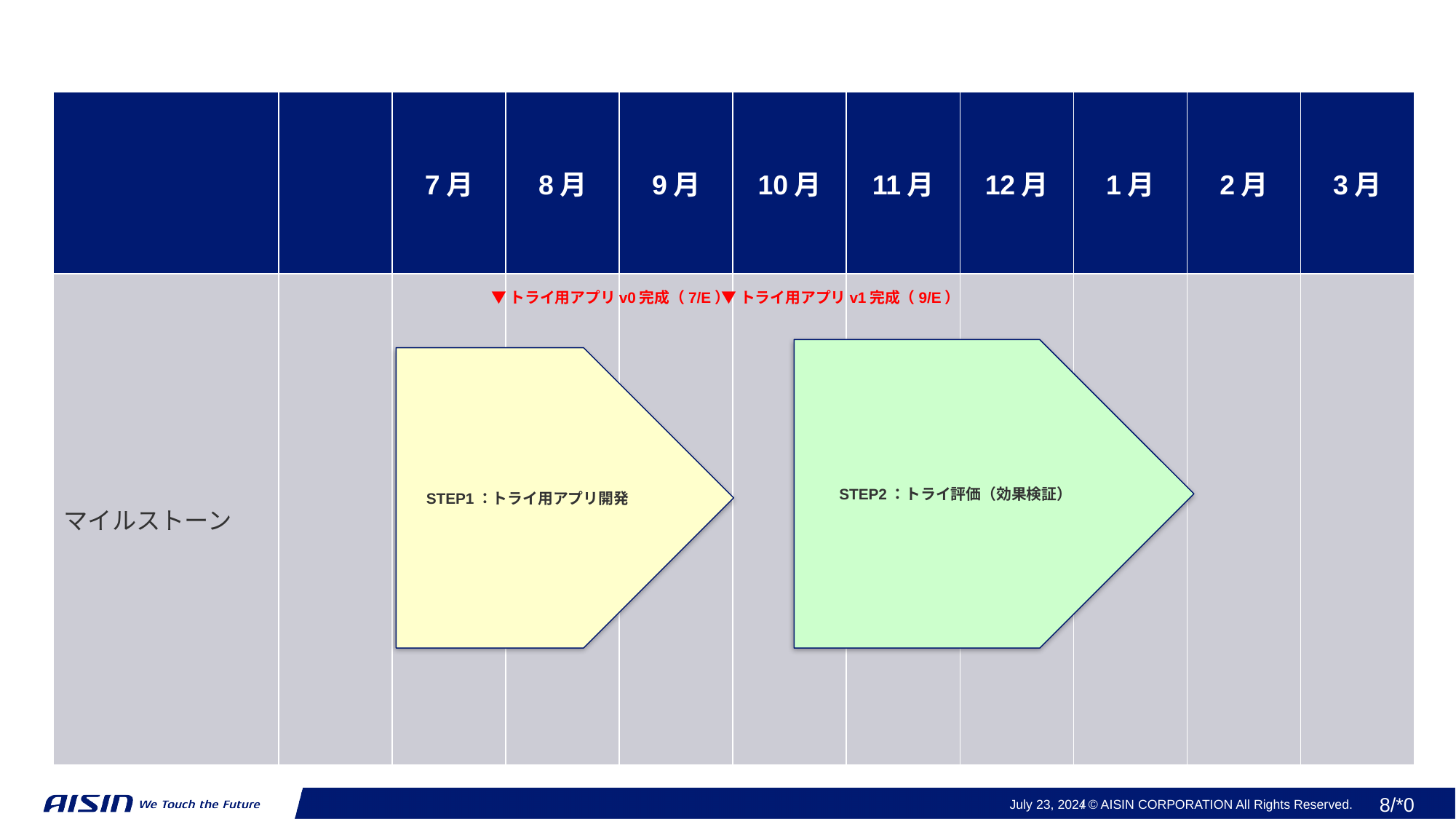

|  |  | 7月 | 8月 | 9月 | 10月 | 11月 | 12月 | 1月 | 2月 | 3月 |
| --- | --- | --- | --- | --- | --- | --- | --- | --- | --- | --- |
| マイルストーン |  |  |  |  |  |  |  |  |  |  |

▼トライ用アプリv1完成（9/E）
▼トライ用アプリv0完成（7/E）
STEP2：トライ評価（効果検証）
STEP1：トライ用アプリ開発
July 23, 2024